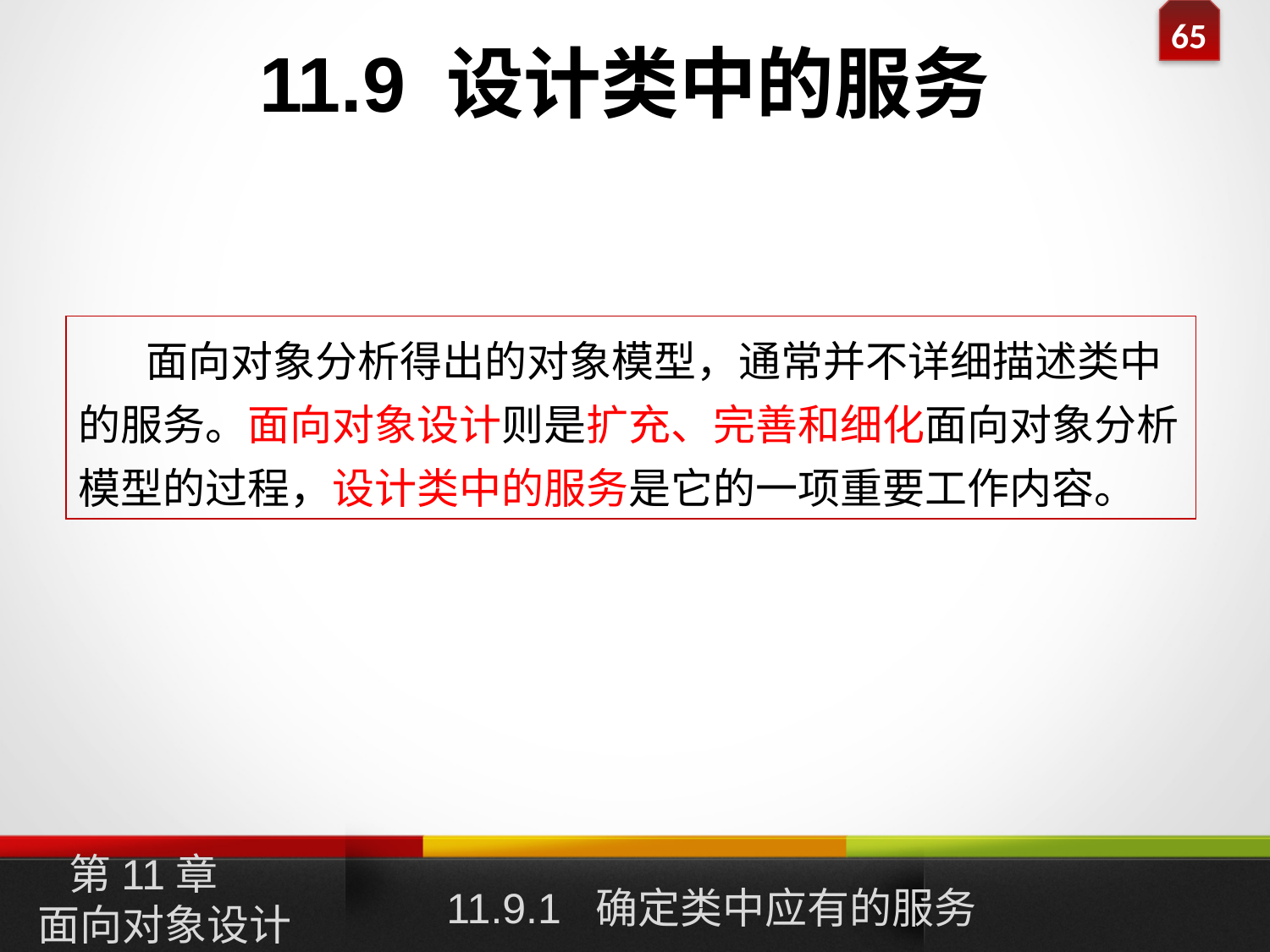

# 11.9 设计类中的服务
      面向对象分析得出的对象模型，通常并不详细描述类中的服务。面向对象设计则是扩充、完善和细化面向对象分析模型的过程，设计类中的服务是它的一项重要工作内容。
11.9.1  确定类中应有的服务